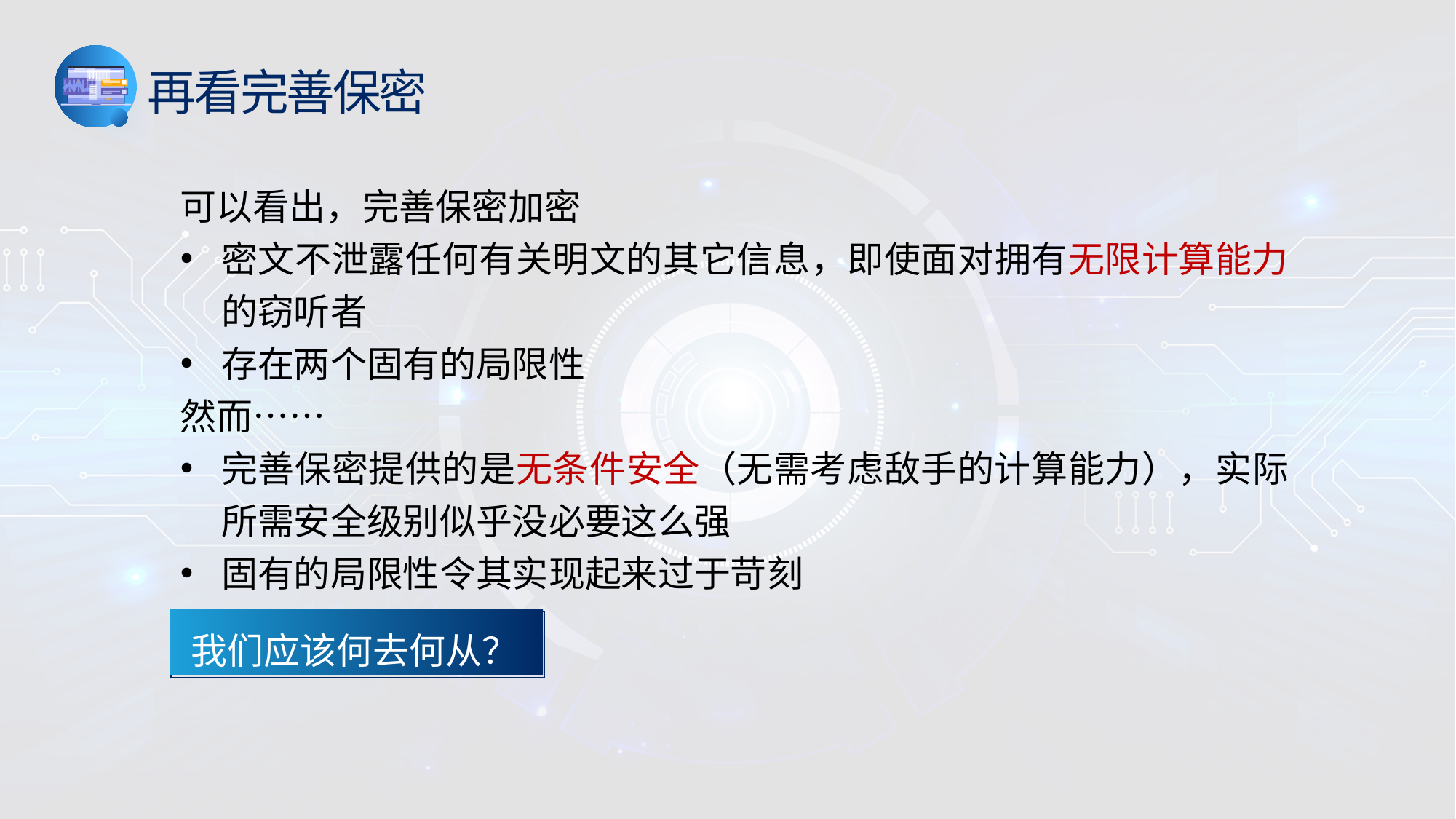

再看完善保密

可以看出，完善保密加密
密文不泄露任何有关明文的其它信息，即使面对拥有无限计算能力的窃听者
存在两个固有的局限性
然而……
完善保密提供的是无条件安全（无需考虑敌手的计算能力），实际所需安全级别似乎没必要这么强
固有的局限性令其实现起来过于苛刻

我们应该何去何从？